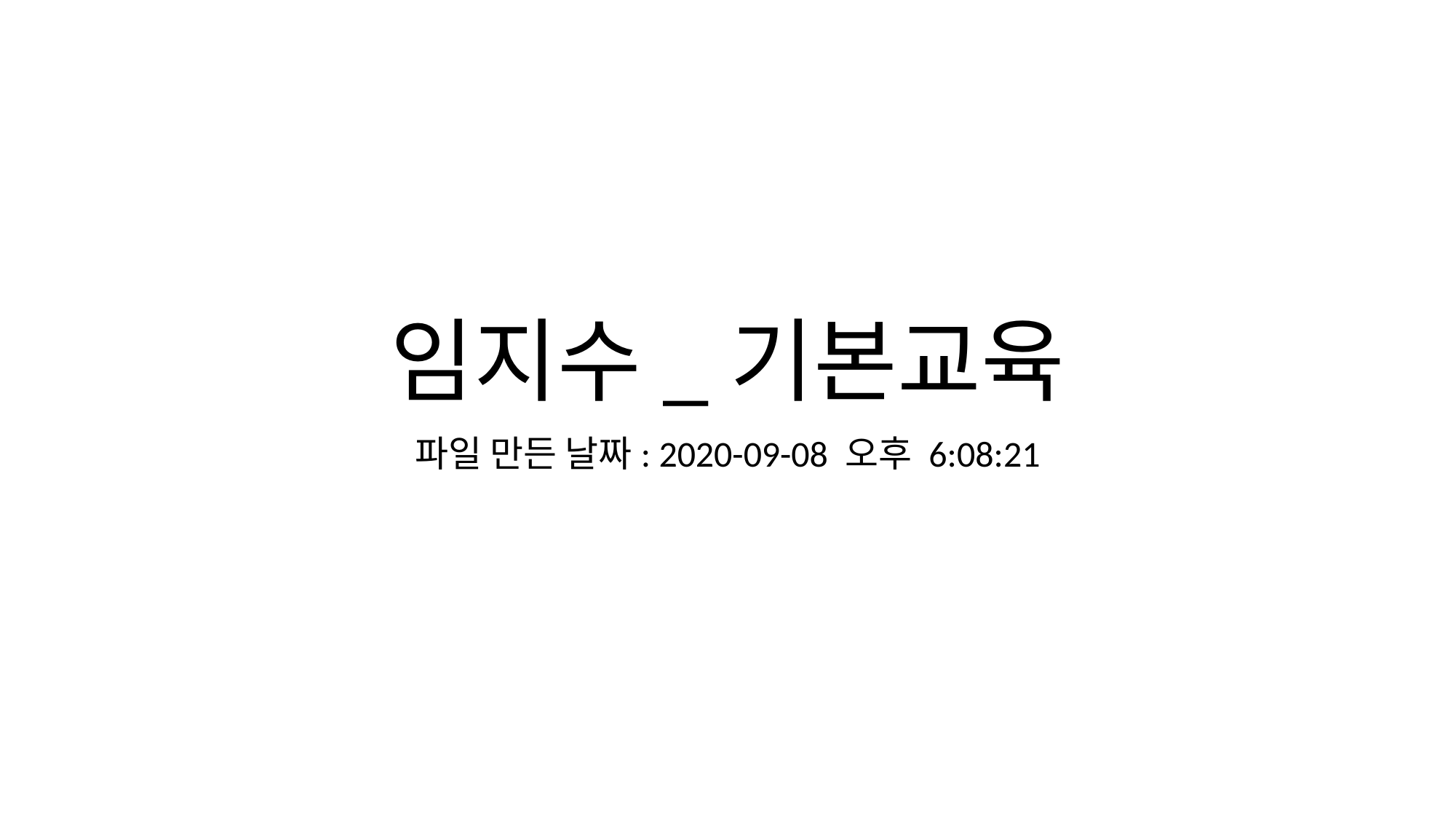

# 임지수_기본교육
파일 만든 날짜: 2020-09-08 오후 6:08:21